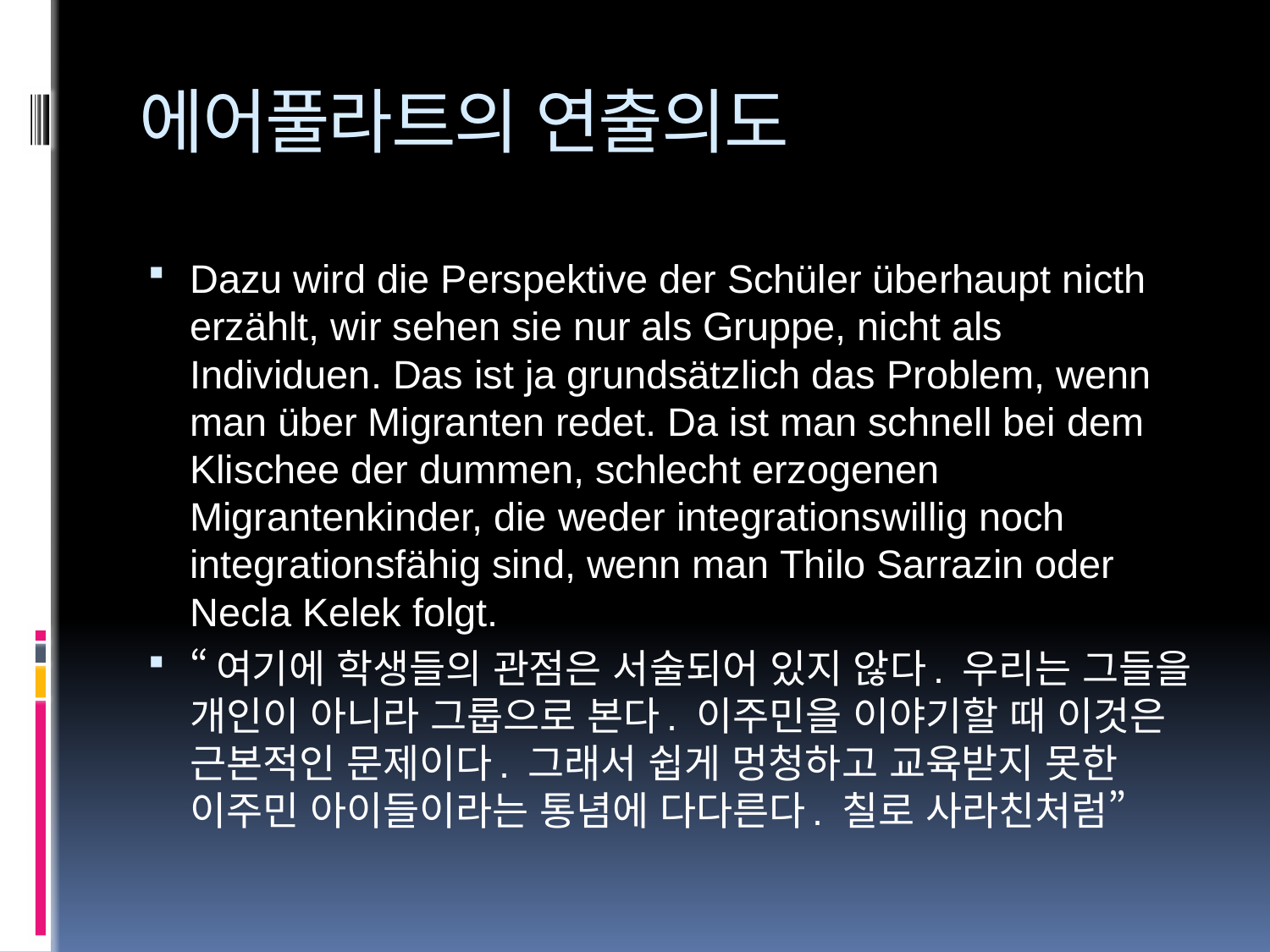

# 에어풀라트의 연출의도
Dazu wird die Perspektive der Schüler überhaupt nicth erzählt, wir sehen sie nur als Gruppe, nicht als Individuen. Das ist ja grundsätzlich das Problem, wenn man über Migranten redet. Da ist man schnell bei dem Klischee der dummen, schlecht erzogenen Migrantenkinder, die weder integrationswillig noch integrationsfähig sind, wenn man Thilo Sarrazin oder Necla Kelek folgt.
“여기에 학생들의 관점은 서술되어 있지 않다. 우리는 그들을 개인이 아니라 그룹으로 본다. 이주민을 이야기할 때 이것은 근본적인 문제이다. 그래서 쉽게 멍청하고 교육받지 못한 이주민 아이들이라는 통념에 다다른다. 칠로 사라친처럼”